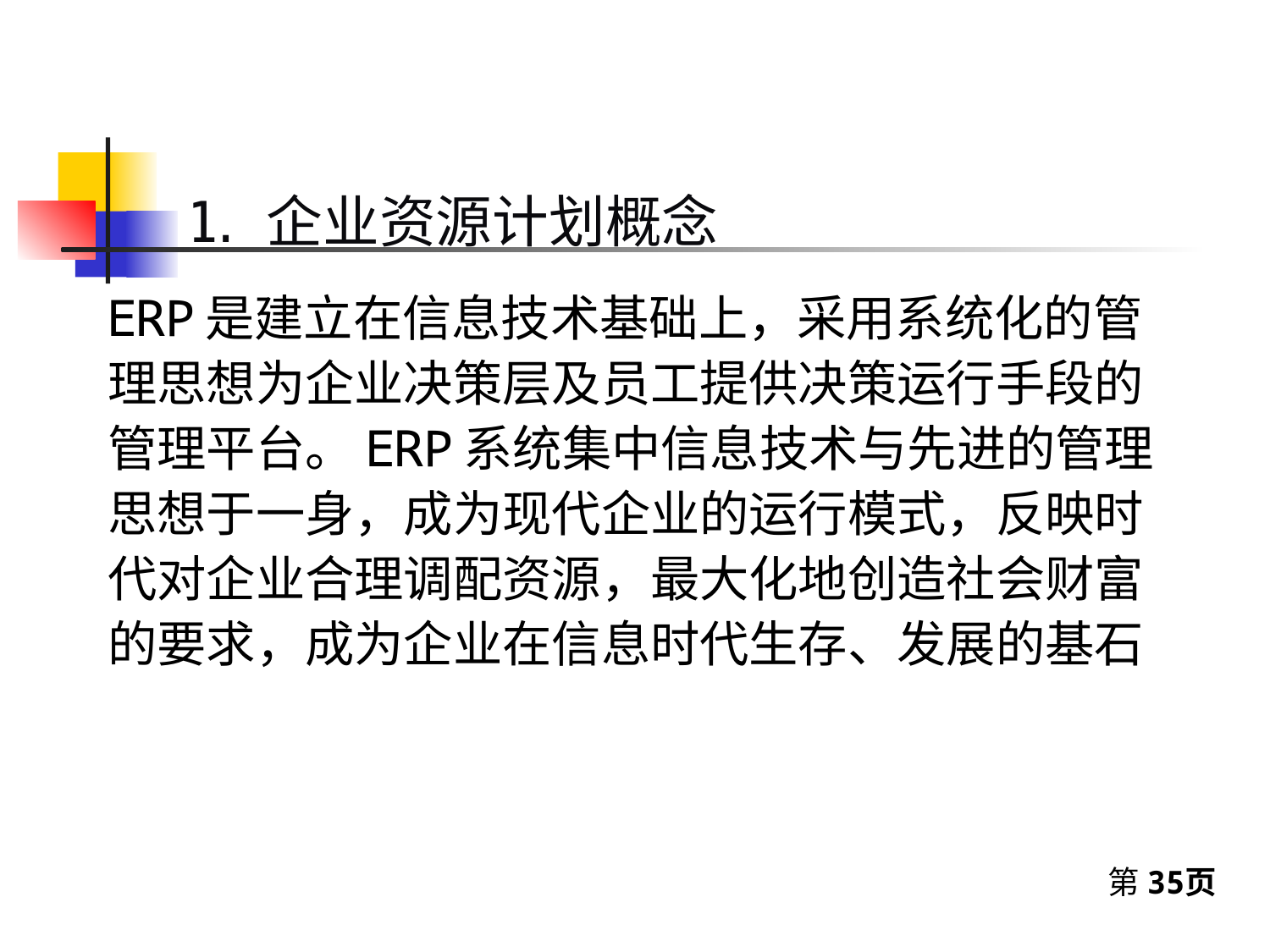

1. 企业资源计划概念
ERP是建立在信息技术基础上，采用系统化的管理思想为企业决策层及员工提供决策运行手段的管理平台。ERP系统集中信息技术与先进的管理思想于一身，成为现代企业的运行模式，反映时代对企业合理调配资源，最大化地创造社会财富的要求，成为企业在信息时代生存、发展的基石